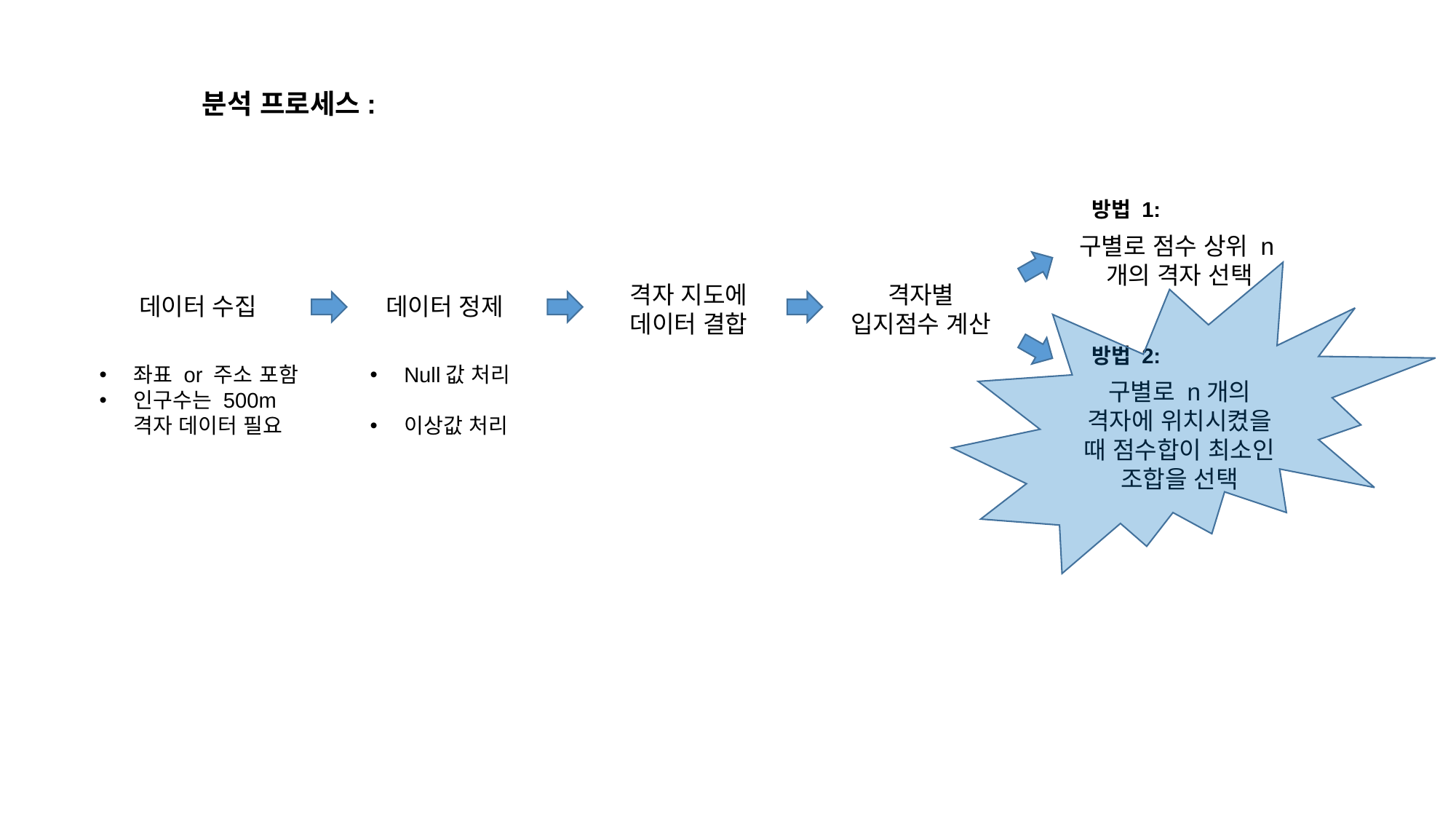

분석 프로세스:
방법 1:
구별로 점수 상위 n개의 격자 선택

격자 지도에 데이터 결합
격자별 입지점수 계산
데이터 수집
데이터 정제

방법 2:
좌표 or 주소 포함
인구수는 500m 격자 데이터 필요
Null값 처리
이상값 처리
구별로 n개의 격자에 위치시켰을 때 점수합이 최소인 조합을 선택